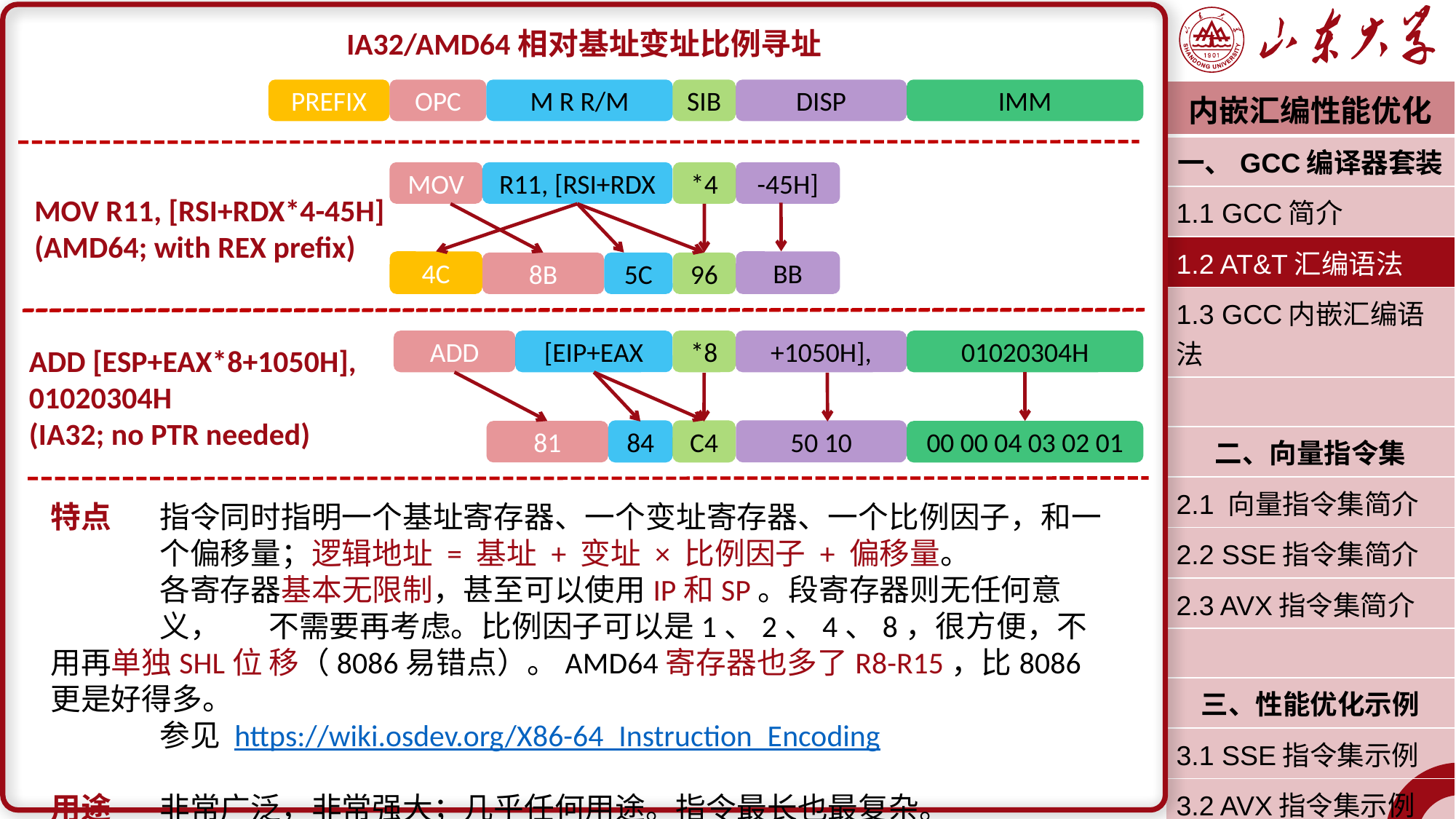

IA32/AMD64相对基址变址比例寻址

特点	指令同时指明一个基址寄存器、一个变址寄存器、一个比例因子，和一	个偏移量；逻辑地址 = 基址 + 变址 × 比例因子 + 偏移量。
	各寄存器基本无限制，甚至可以使用IP和SP。段寄存器则无任何意	义，	不需要再考虑。比例因子可以是1、2、4、8，很方便，不用再单独SHL位	移（8086易错点）。AMD64寄存器也多了R8-R15，比8086更是好得多。
	参见 https://wiki.osdev.org/X86-64_Instruction_Encoding

用途	非常广泛，非常强大；几乎任何用途。指令最长也最复杂。
PREFIX
OPC
M R R/M
SIB
DISP
IMM
| 内嵌汇编性能优化 |
| --- |
| 一、GCC编译器套装 |
| 1.1 GCC简介 |
| 1.2 AT&T汇编语法 |
| 1.3 GCC内嵌汇编语法 |
|  |
| 二、向量指令集 |
| 2.1 向量指令集简介 |
| 2.2 SSE指令集简介 |
| 2.3 AVX指令集简介 |
|  |
| 三、性能优化示例 |
| 3.1 SSE指令集示例 |
| 3.2 AVX指令集示例 |
| 潘润宇 2022.09 |
MOV
R11, [RSI+RDX
*4
-45H]
MOV R11, [RSI+RDX*4-45H]
(AMD64; with REX prefix)
4C
BB
8B
5C
96
ADD
[EIP+EAX
*8
+1050H],
01020304H
ADD [ESP+EAX*8+1050H], 01020304H
(IA32; no PTR needed)
84
C4
50 10
81
00 00 04 03 02 01